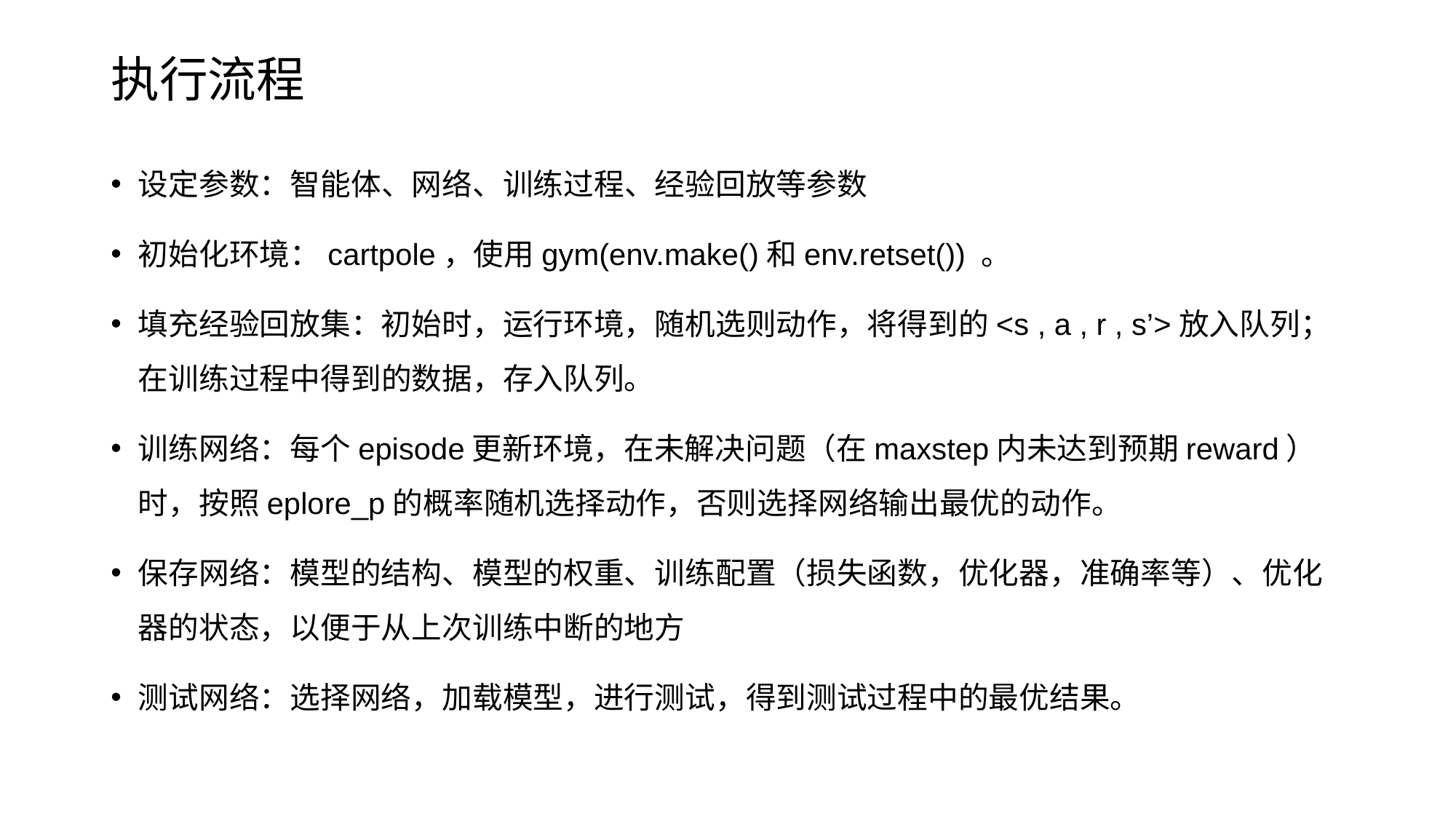

# 执行流程
设定参数：智能体、网络、训练过程、经验回放等参数
初始化环境：cartpole，使用gym(env.make()和env.retset()) 。
填充经验回放集：初始时，运行环境，随机选则动作，将得到的<s , a , r , s’>放入队列；在训练过程中得到的数据，存入队列。
训练网络：每个episode更新环境，在未解决问题（在maxstep内未达到预期reward）时，按照eplore_p的概率随机选择动作，否则选择网络输出最优的动作。
保存网络：模型的结构、模型的权重、训练配置（损失函数，优化器，准确率等）、优化器的状态，以便于从上次训练中断的地方
测试网络：选择网络，加载模型，进行测试，得到测试过程中的最优结果。